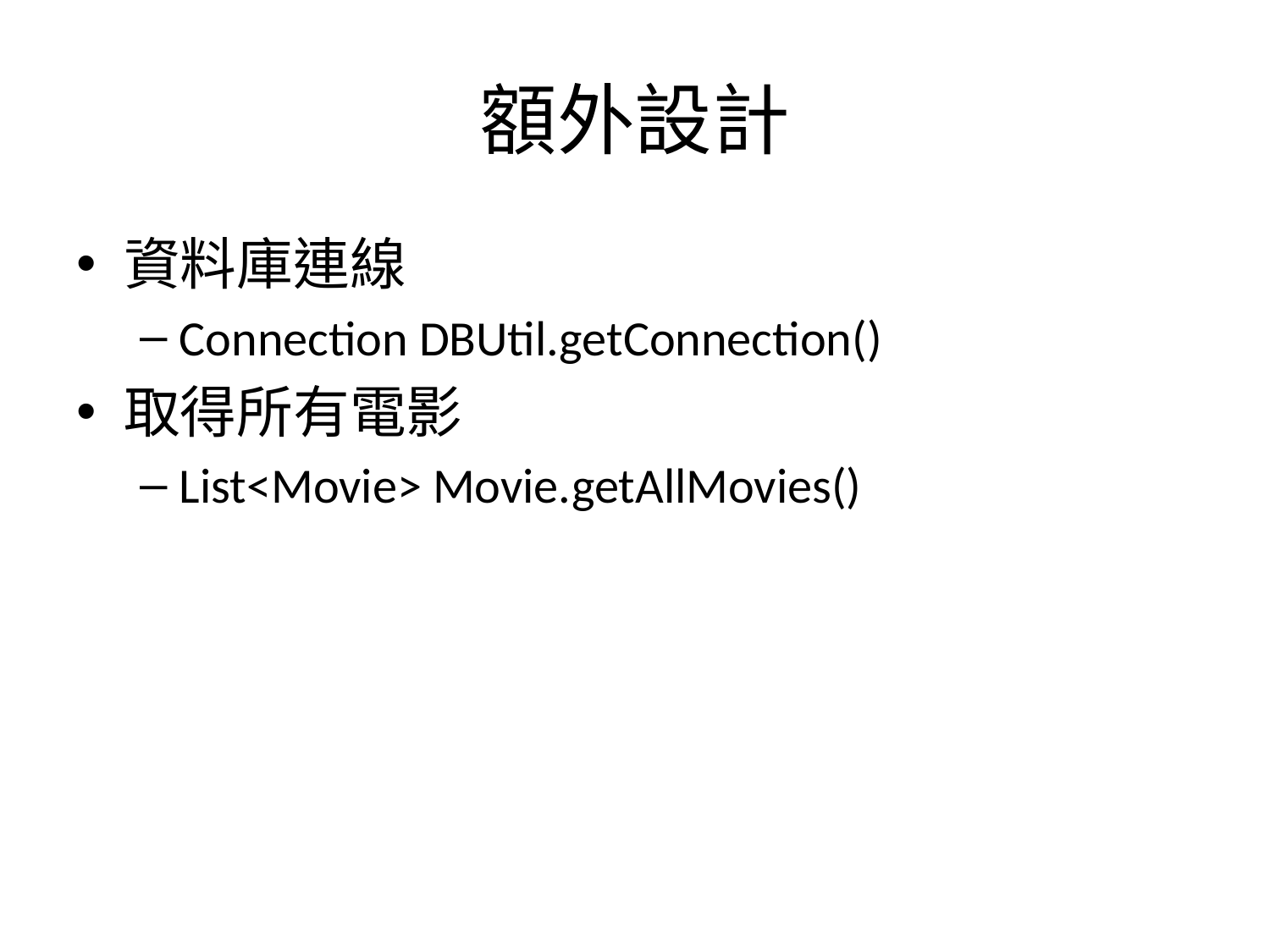

# 額外設計
資料庫連線
Connection DBUtil.getConnection()
取得所有電影
List<Movie> Movie.getAllMovies()